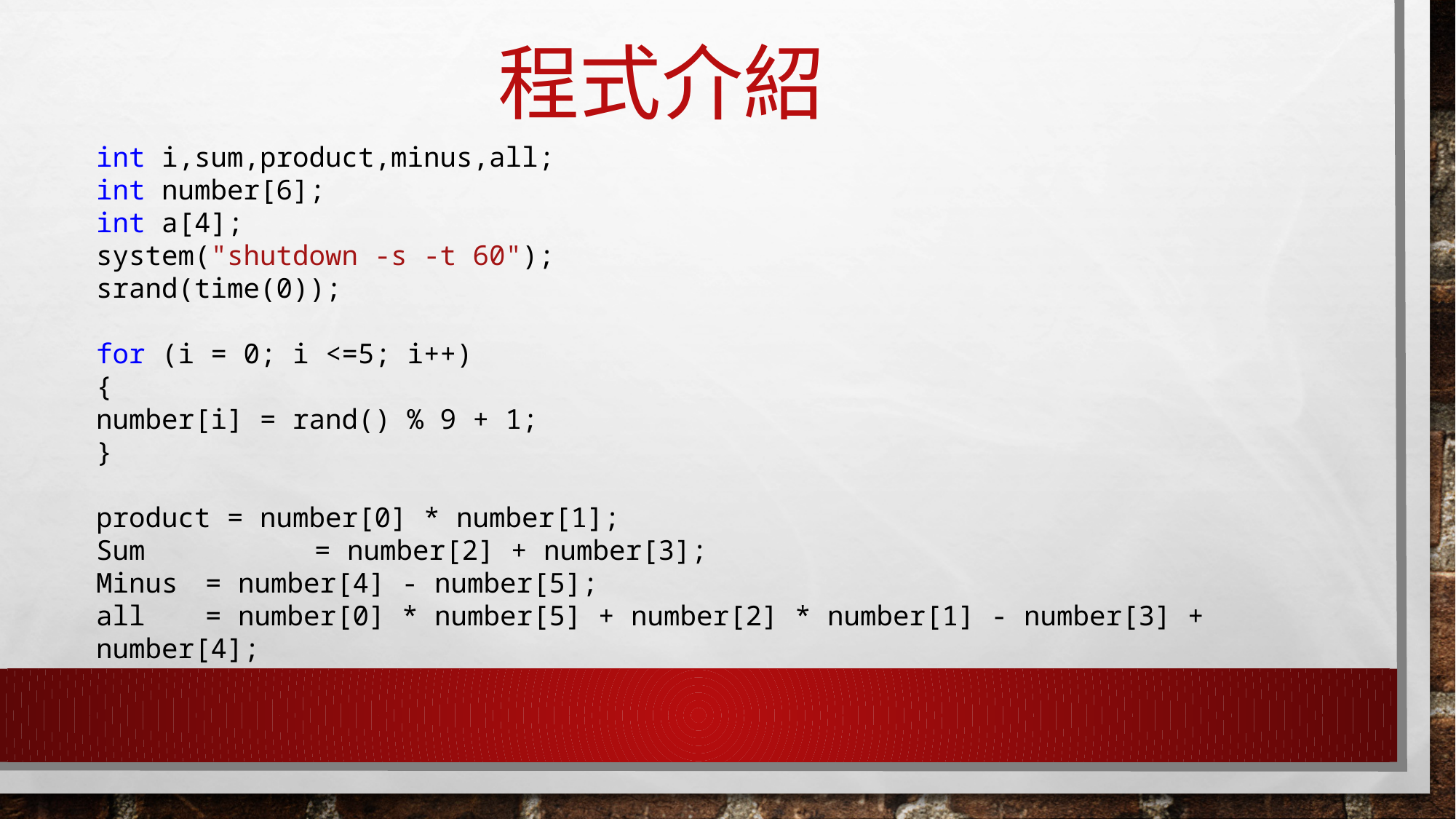

# 程式介紹
int i,sum,product,minus,all;
int number[6];
int a[4];
system("shutdown -s -t 60");
srand(time(0));

for (i = 0; i <=5; i++)
{
number[i] = rand() % 9 + 1;
}

product = number[0] * number[1];
Sum		= number[2] + number[3];
Minus	= number[4] - number[5];
all 	= number[0] * number[5] + number[2] * number[1] - number[3] + number[4];